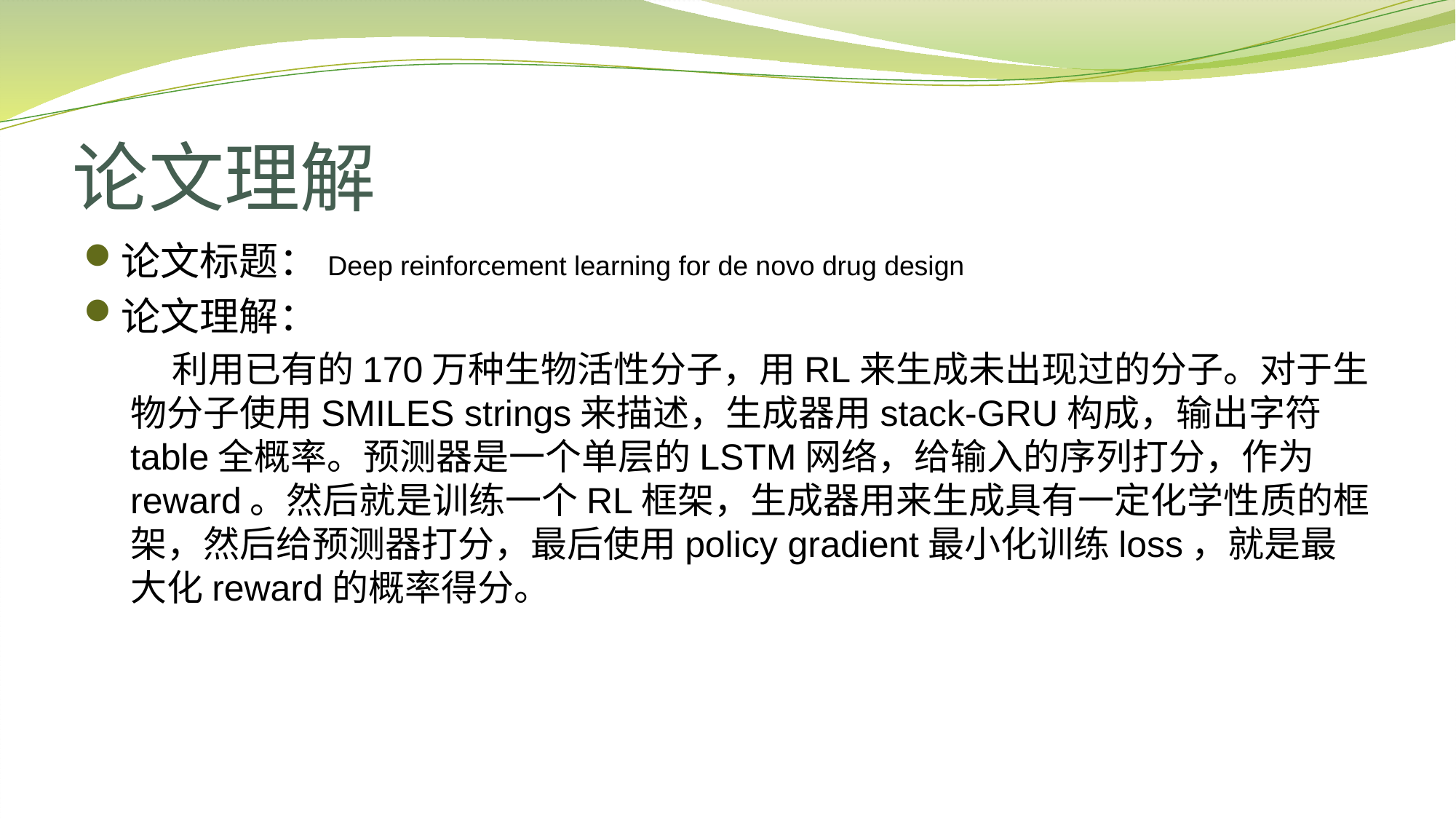

# 论文理解
论文标题：Deep reinforcement learning for de novo drug design
论文理解：
    利用已有的170万种生物活性分子，用RL来生成未出现过的分子。对于生物分子使用SMILES strings来描述，生成器用stack-GRU构成，输出字符table全概率。预测器是一个单层的LSTM网络，给输入的序列打分，作为reward。然后就是训练一个RL框架，生成器用来生成具有一定化学性质的框架，然后给预测器打分，最后使用policy gradient最小化训练loss，就是最大化reward的概率得分。